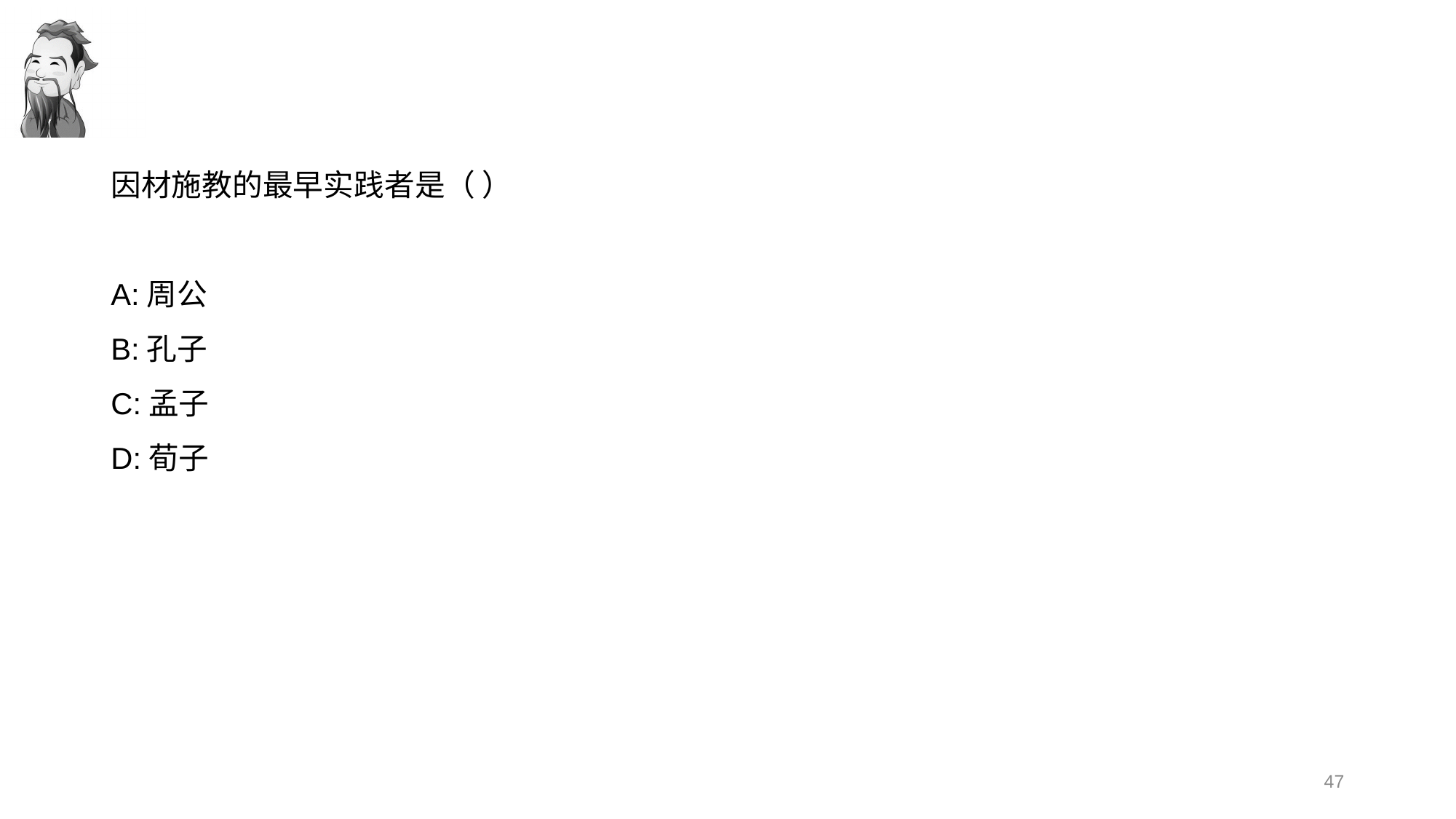

#
因材施教的最早实践者是（ ）

A:周公
B:孔子
C:孟子
D:荀子

47